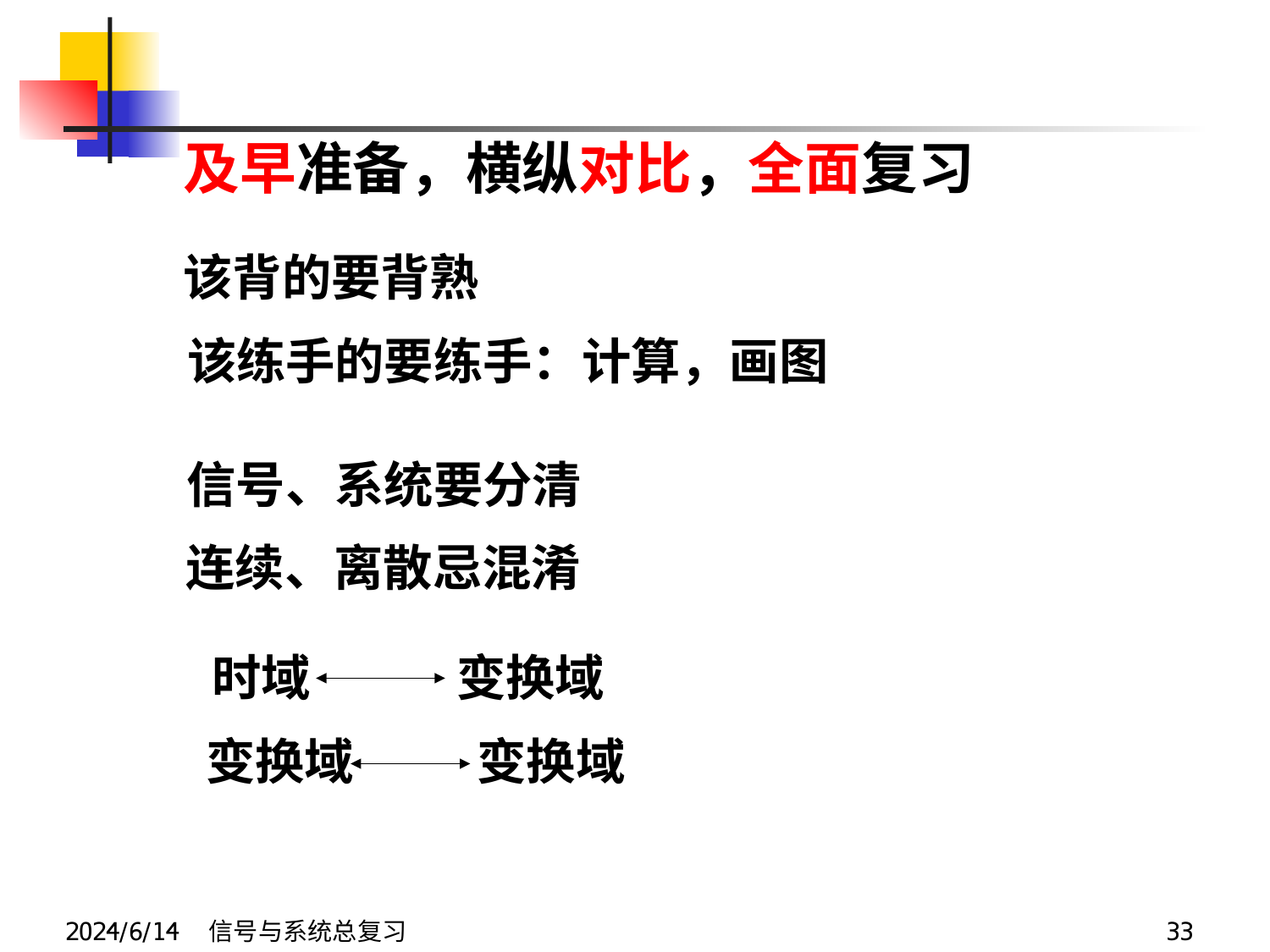

及早准备，横纵对比，全面复习
该背的要背熟
该练手的要练手：计算，画图
信号、系统要分清
连续、离散忌混淆
时域             变换域
变换域           变换域
2024/6/14   信号与系统总复习
33